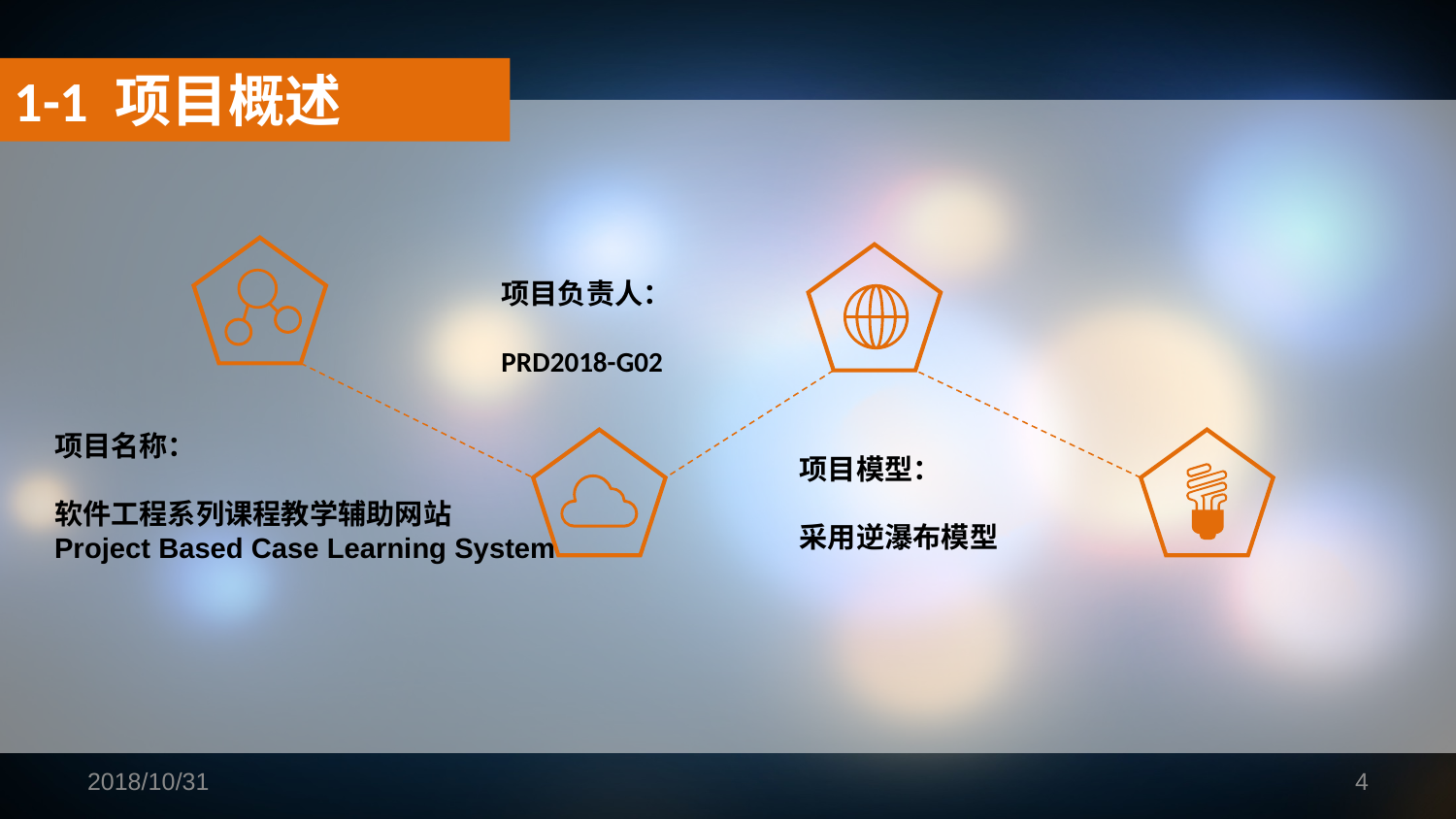

1-1 项目概述

项目负责人：

PRD2018-G02
项目名称：

软件工程系列课程教学辅助网站
Project Based Case Learning System

项目模型：

采用逆瀑布模型

2018/10/31
4